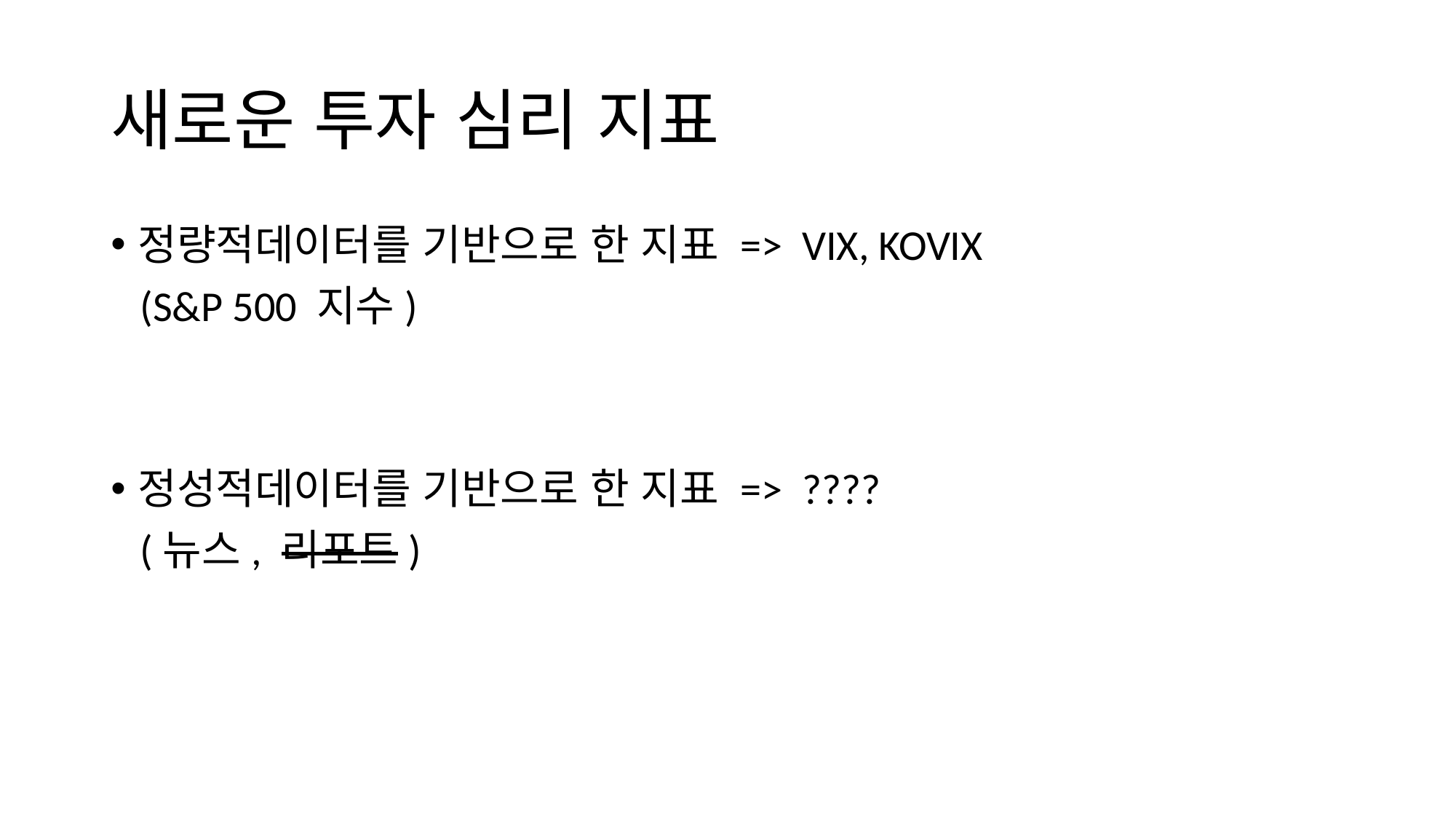

# 새로운 투자 심리 지표
정량적데이터를 기반으로 한 지표 =>  VIX, KOVIX
   (S&P 500 지수)

정성적데이터를 기반으로 한 지표 =>  ????
   (뉴스, 리포트)